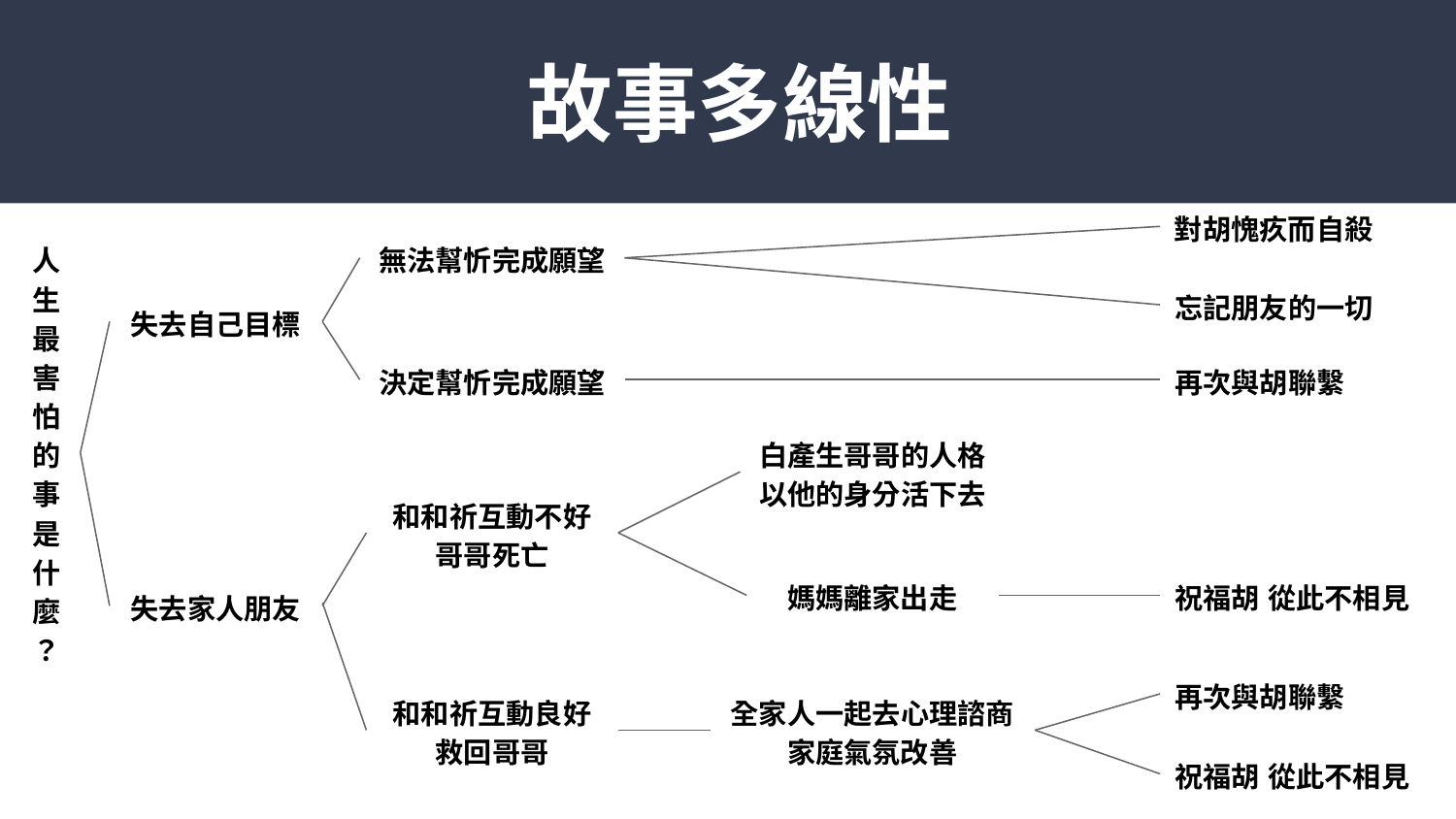

# 故事多線性
對胡愧疚而自殺
人生最害怕的事是什麼？
無法幫忻完成願望
忘記朋友的一切
失去自己目標
決定幫忻完成願望
再次與胡聯繫
白產生哥哥的人格
以他的身分活下去
和和祈互動不好
哥哥死亡
媽媽離家出走
祝福胡 從此不相見
失去家人朋友
再次與胡聯繫
和和祈互動良好
救回哥哥
全家人一起去心理諮商
家庭氣氛改善
祝福胡 從此不相見